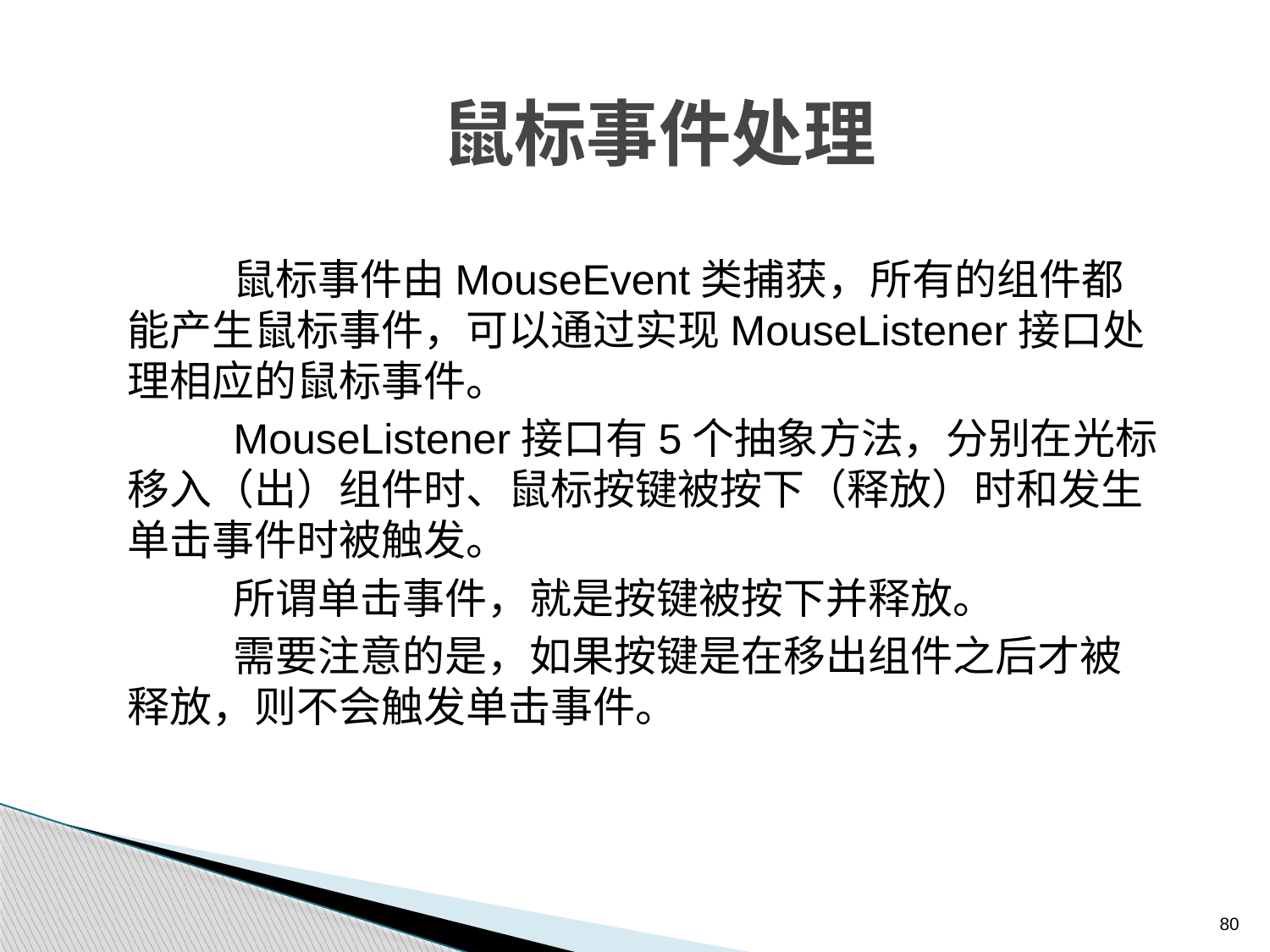

# 鼠标事件处理
鼠标事件由MouseEvent类捕获，所有的组件都能产生鼠标事件，可以通过实现MouseListener接口处理相应的鼠标事件。
MouseListener接口有5个抽象方法，分别在光标移入（出）组件时、鼠标按键被按下（释放）时和发生单击事件时被触发。
所谓单击事件，就是按键被按下并释放。
需要注意的是，如果按键是在移出组件之后才被释放，则不会触发单击事件。

80